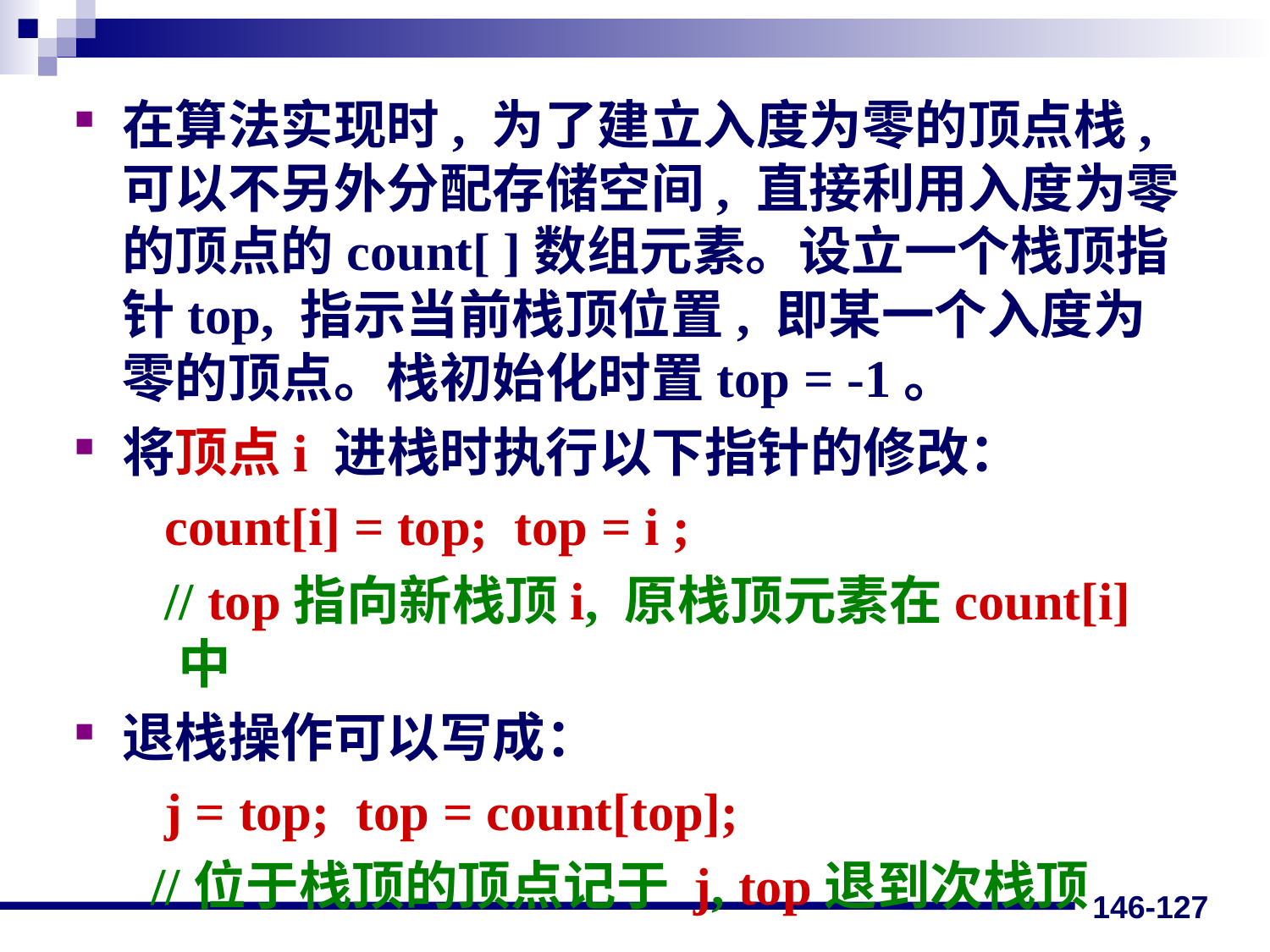

在算法实现时, 为了建立入度为零的顶点栈,可以不另外分配存储空间, 直接利用入度为零的顶点的count[ ]数组元素。设立一个栈顶指针top, 指示当前栈顶位置, 即某一个入度为零的顶点。栈初始化时置top = -1。
将顶点i 进栈时执行以下指针的修改：
  count[i] = top;  top = i ;
  // top指向新栈顶i, 原栈顶元素在count[i]中
退栈操作可以写成：
  j = top;  top = count[top];
 //位于栈顶的顶点记于 j, top退到次栈顶
146-127